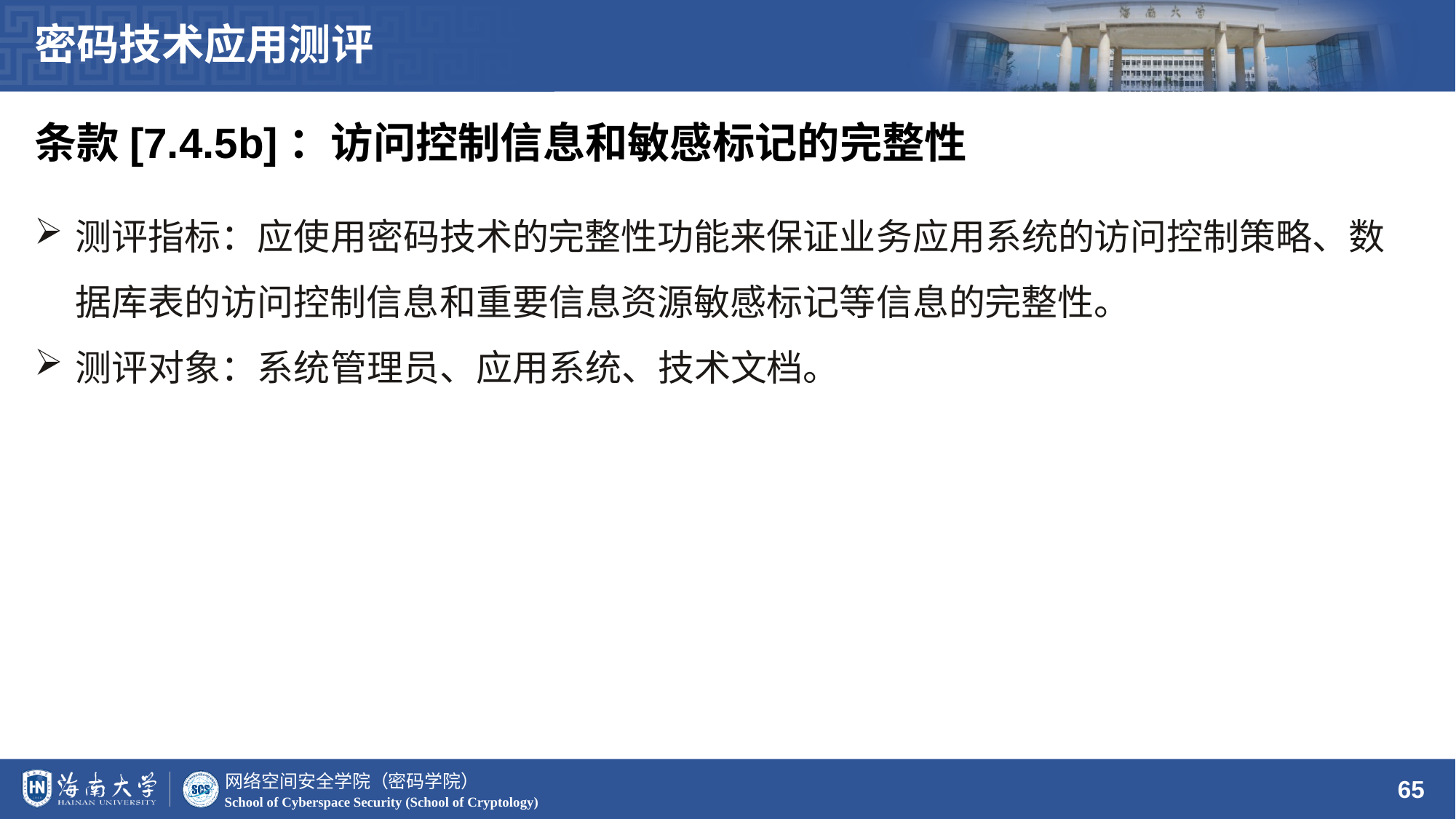

密码技术应用测评
条款[7.4.5b]：访问控制信息和敏感标记的完整性
测评指标：应使用密码技术的完整性功能来保证业务应用系统的访问控制策略、数据库表的访问控制信息和重要信息资源敏感标记等信息的完整性。
测评对象：系统管理员、应用系统、技术文档。
65